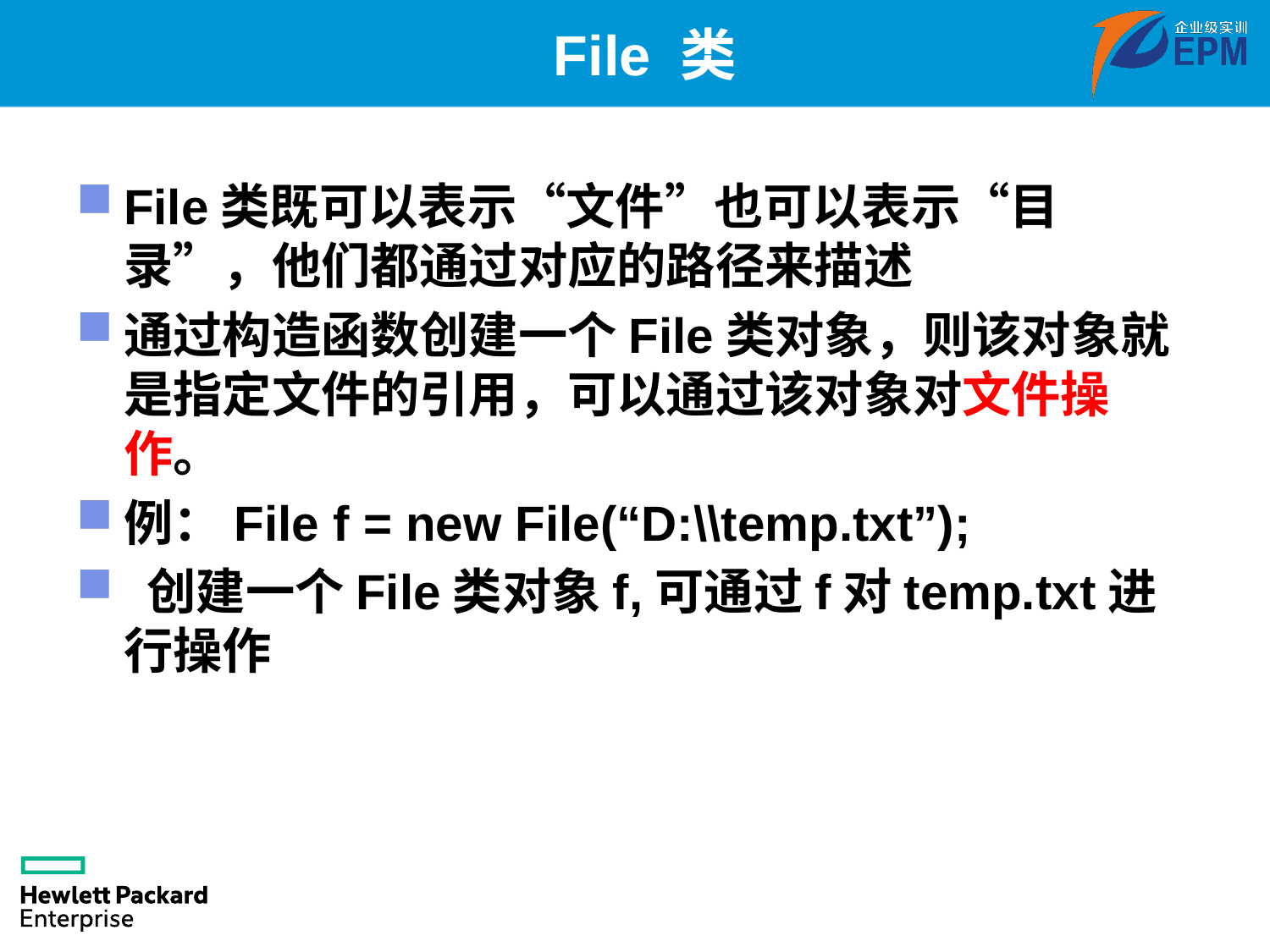

# File 类
File类既可以表示“文件”也可以表示“目录”，他们都通过对应的路径来描述
通过构造函数创建一个File类对象，则该对象就是指定文件的引用，可以通过该对象对文件操作。
例：File f = new File(“D:\\temp.txt”);
 创建一个File类对象f,可通过f对temp.txt进行操作